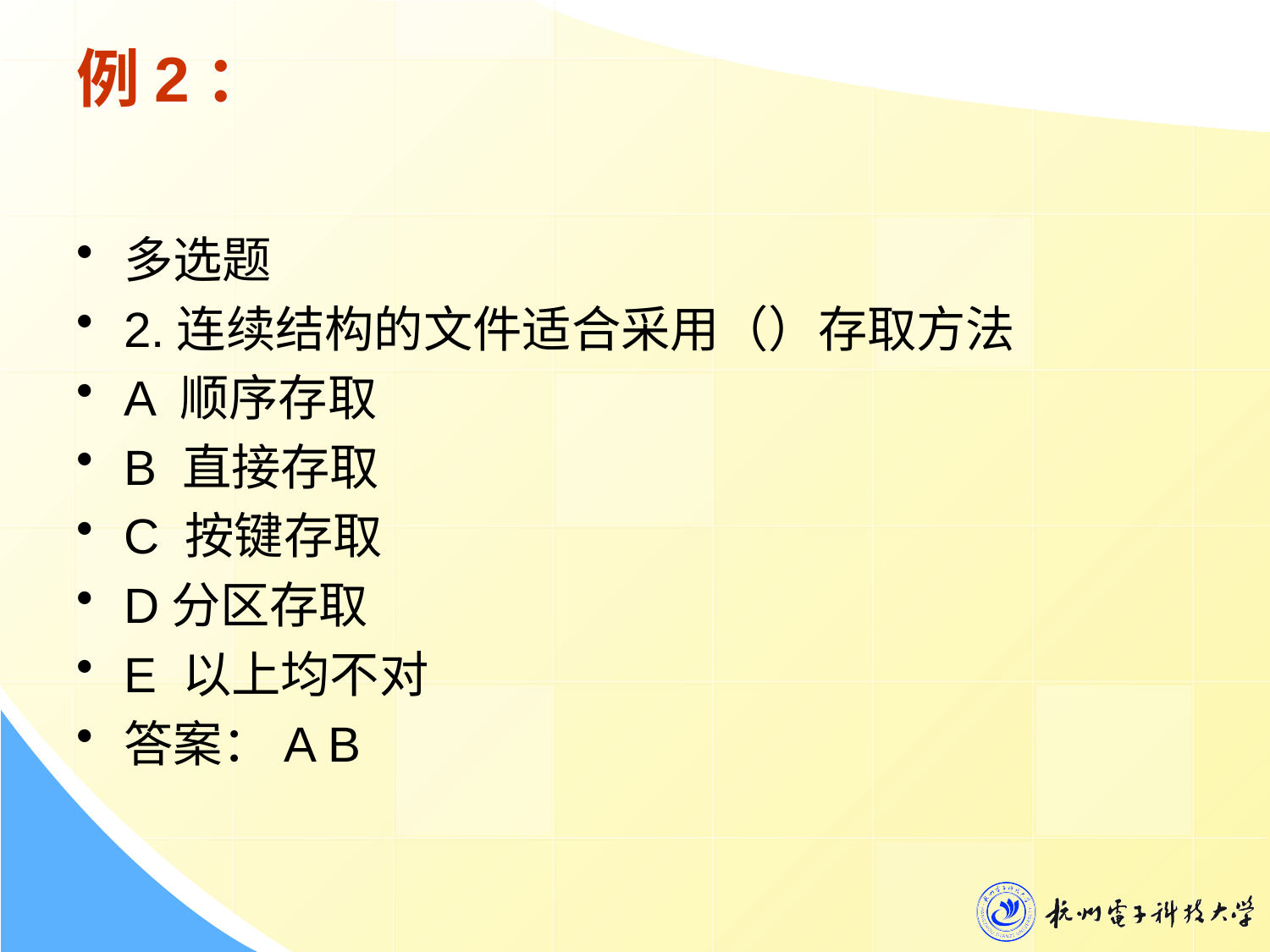

# 例2：
多选题
2.连续结构的文件适合采用（）存取方法
A 顺序存取
B 直接存取
C 按键存取
D分区存取
E 以上均不对
答案：A B